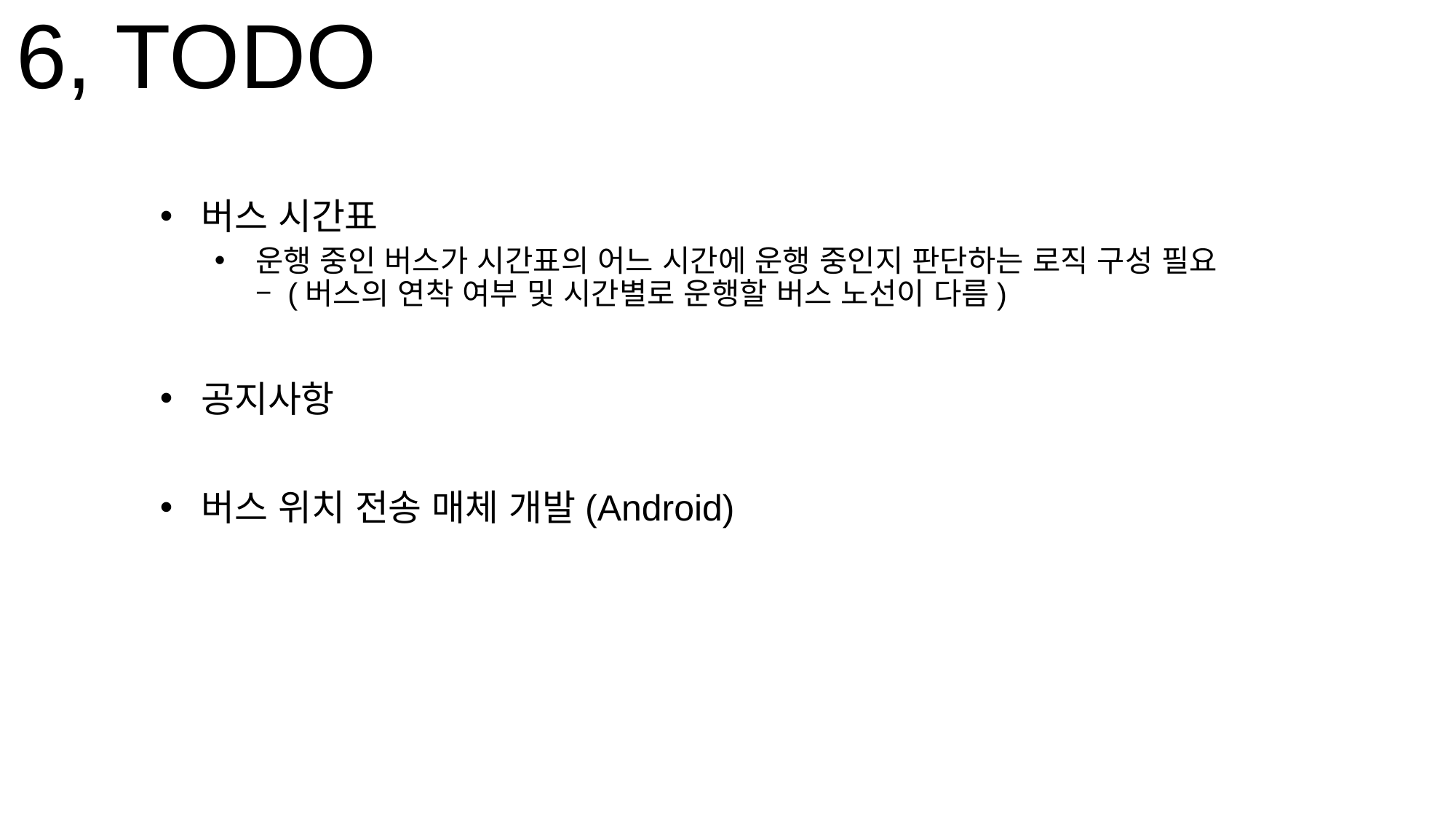

6, TODO
버스 시간표
운행 중인 버스가 시간표의 어느 시간에 운행 중인지 판단하는 로직 구성 필요 – (버스의 연착 여부 및 시간별로 운행할 버스 노선이 다름)

공지사항

버스 위치 전송 매체 개발(Android)